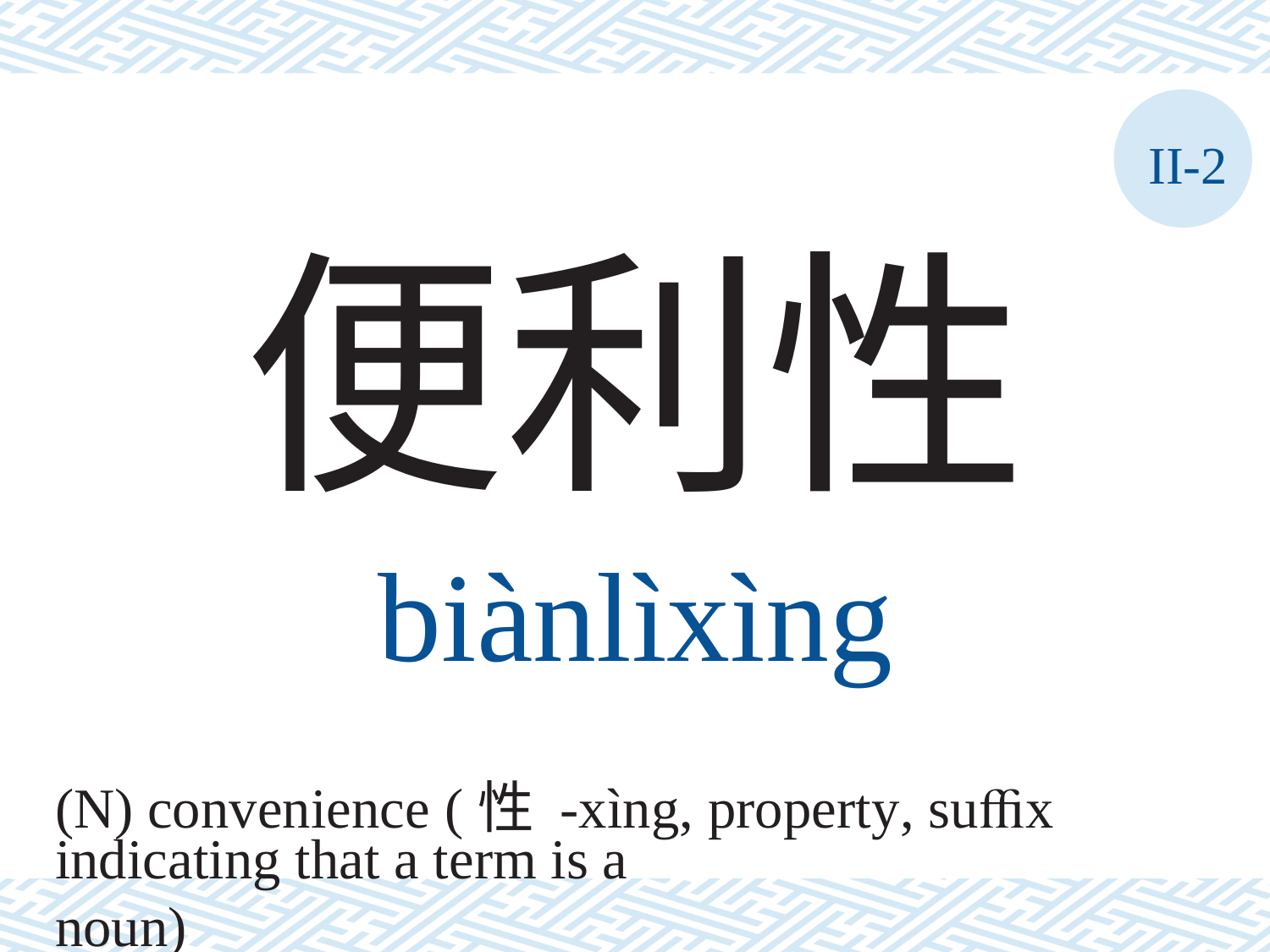

II-2
便利性
biànlìxìng
(N) convenience (性 -xìng, property, suﬃx
indicating that a term is a noun)